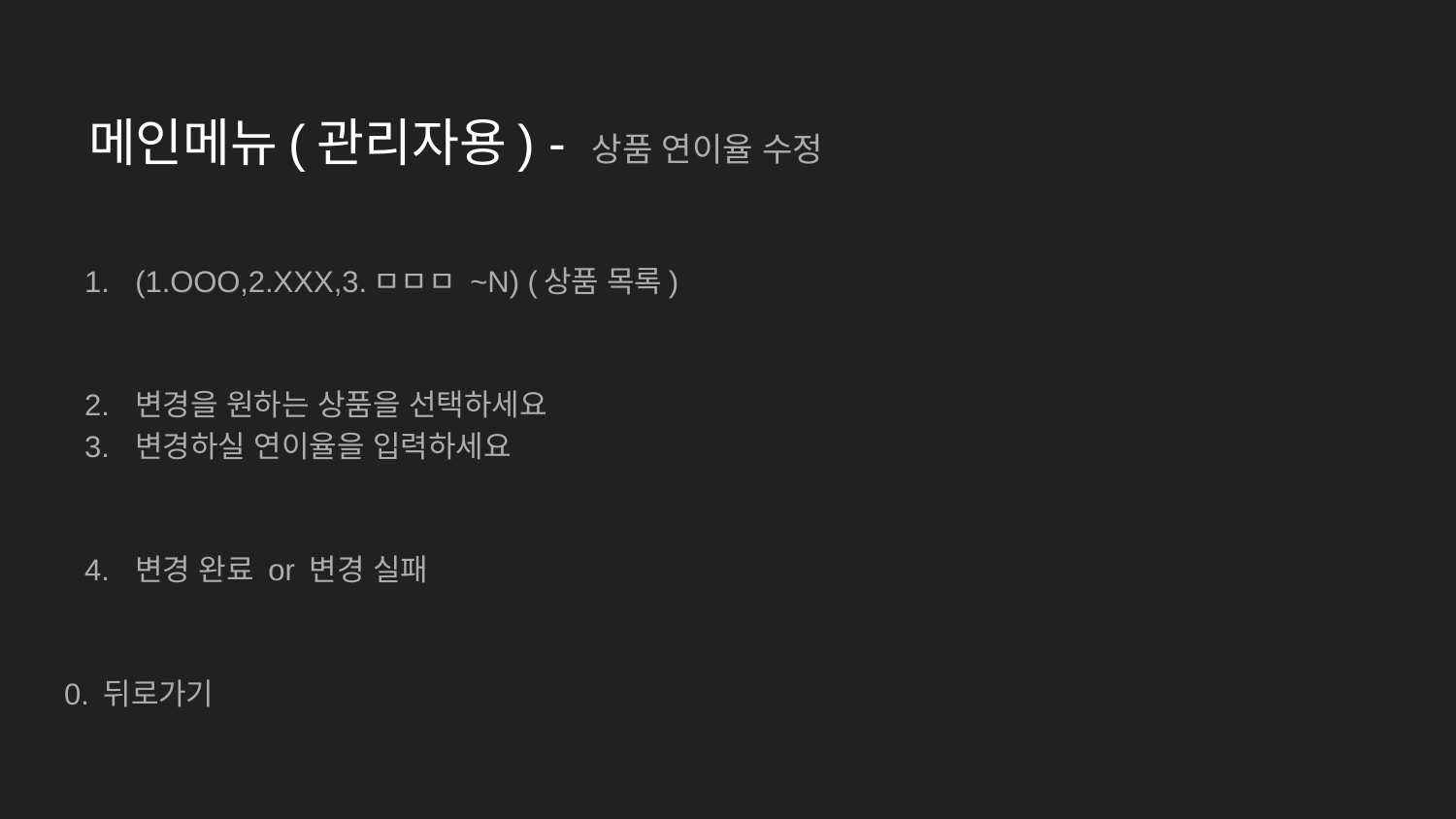

# 메인메뉴(관리자용) - 상품 연이율 수정

(1.OOO,2.XXX,3.ㅁㅁㅁ ~N) (상품 목록)

변경을 원하는 상품을 선택하세요
변경하실 연이율을 입력하세요

변경 완료 or 변경 실패

0. 뒤로가기